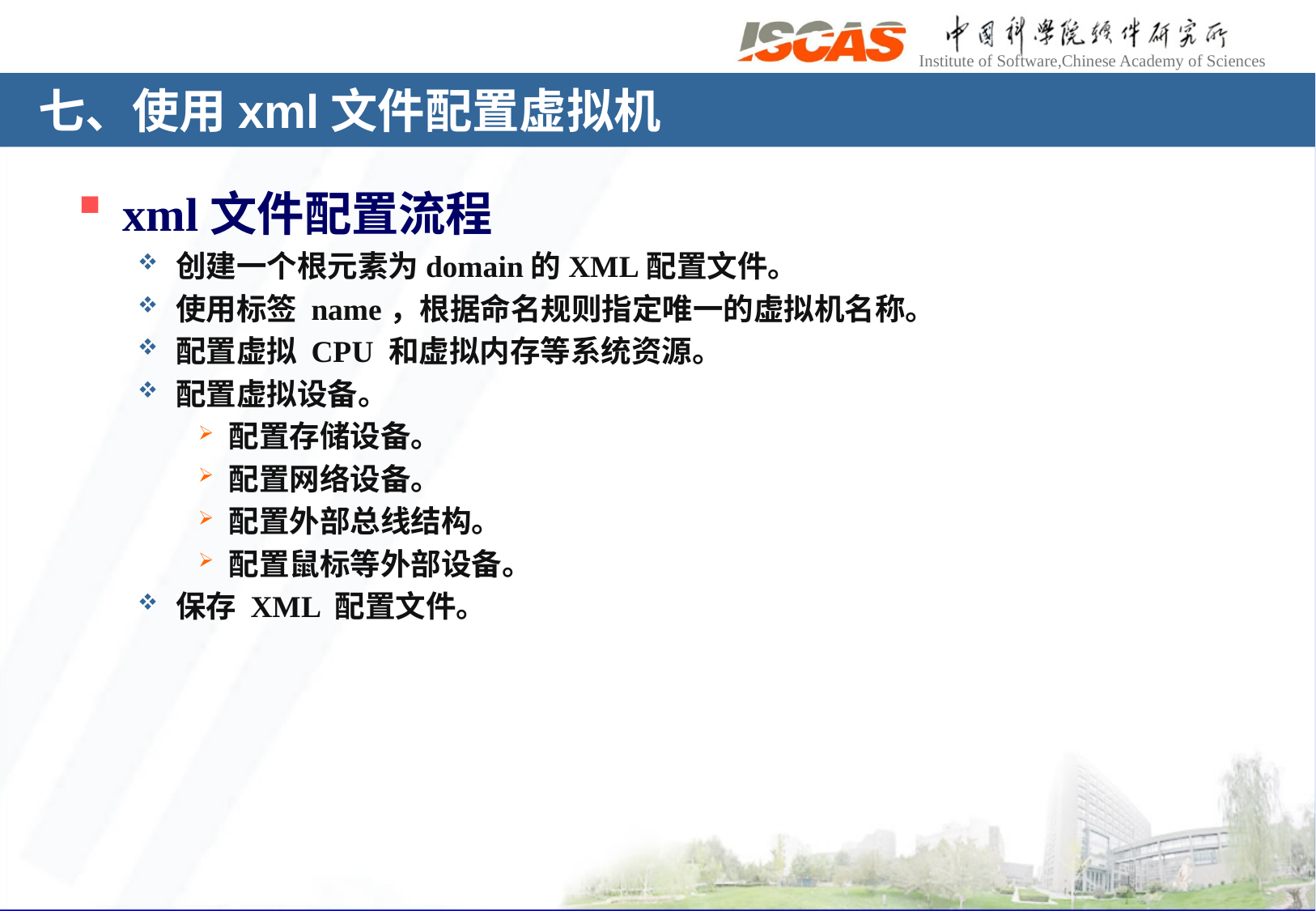

# 七、使用xml文件配置虚拟机
xml文件配置流程
创建一个根元素为domain的XML配置文件。
使用标签 name，根据命名规则指定唯一的虚拟机名称。
配置虚拟 CPU 和虚拟内存等系统资源。
配置虚拟设备。
配置存储设备。
配置网络设备。
配置外部总线结构。
配置鼠标等外部设备。
保存 XML 配置文件。